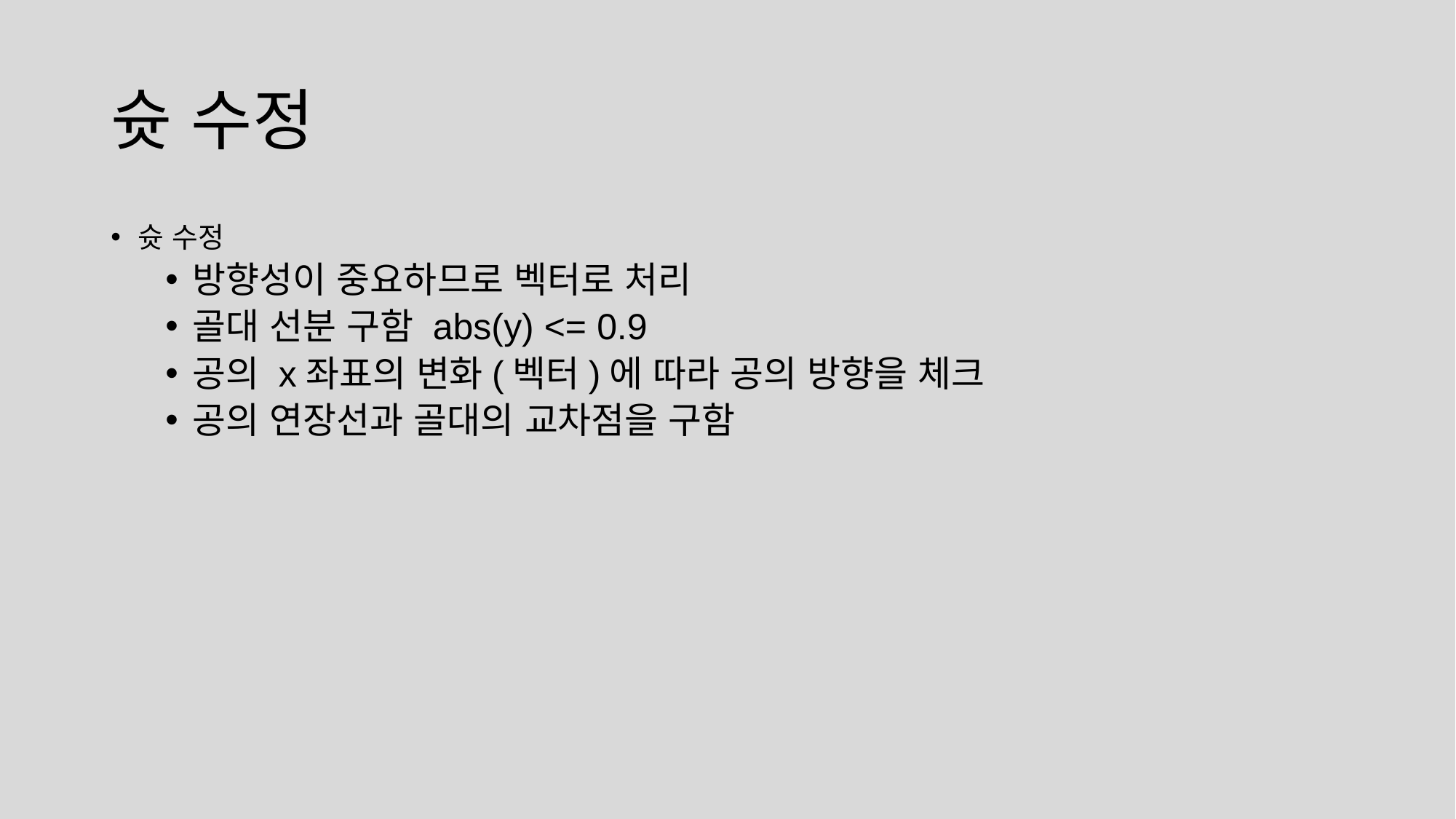

# 슛 수정
슛 수정
방향성이 중요하므로 벡터로 처리
골대 선분 구함 abs(y) <= 0.9
공의 x좌표의 변화(벡터)에 따라 공의 방향을 체크
공의 연장선과 골대의 교차점을 구함